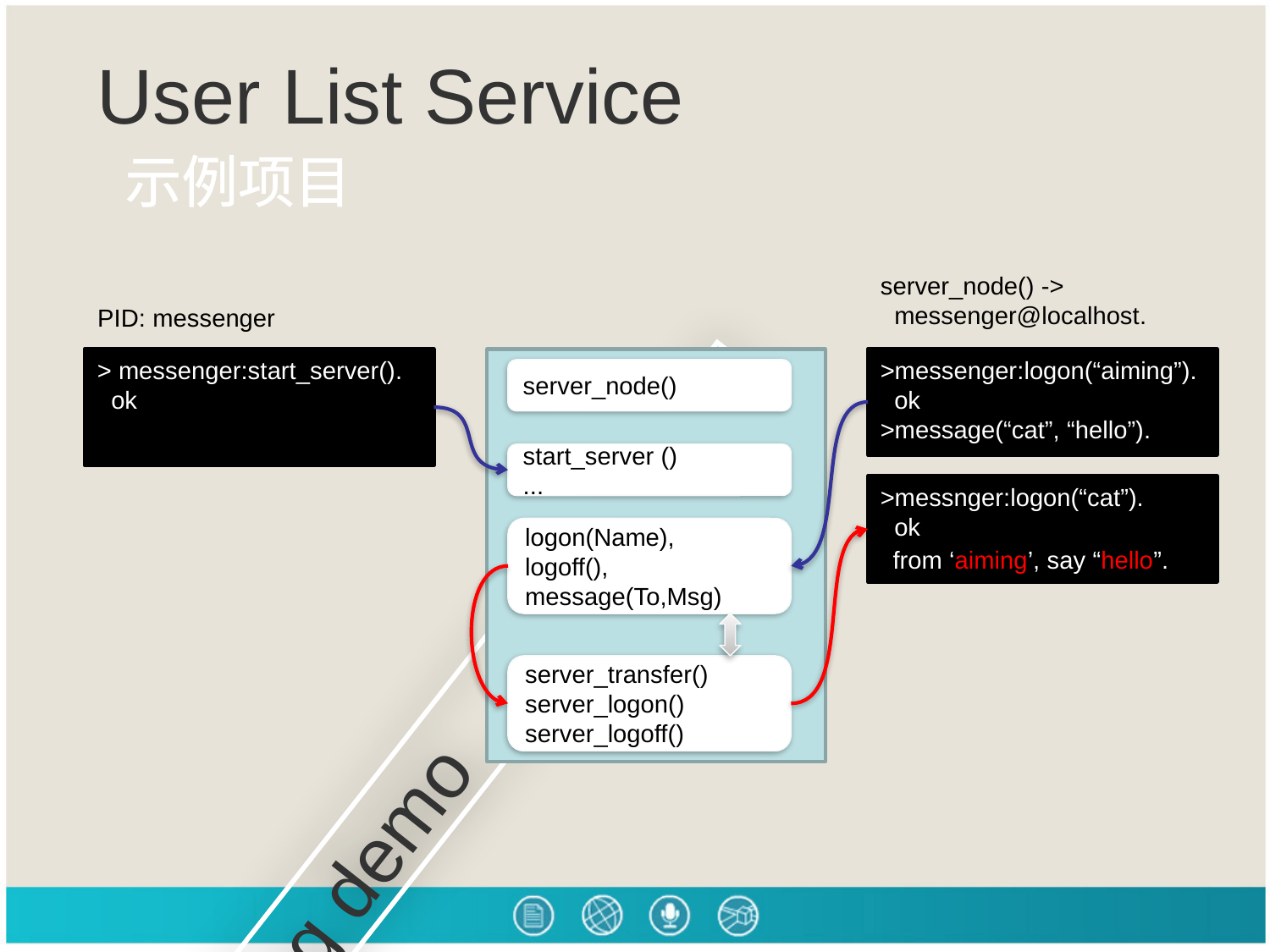

# User List Service
示例项目
server_node() ->
  messenger@localhost.
PID: messenger
> messenger:start_server().
  ok

>messenger:logon(“aiming”).
  ok
>message(“cat”, “hello”).
server_node()
start_server ()
...
>messnger:logon(“cat”).
  ok
logon(Name),
logoff(),
message(To,Msg)
from ‘aiming’, say “hello”.

server_transfer()
server_logon()
server_logoff()
erlang demo